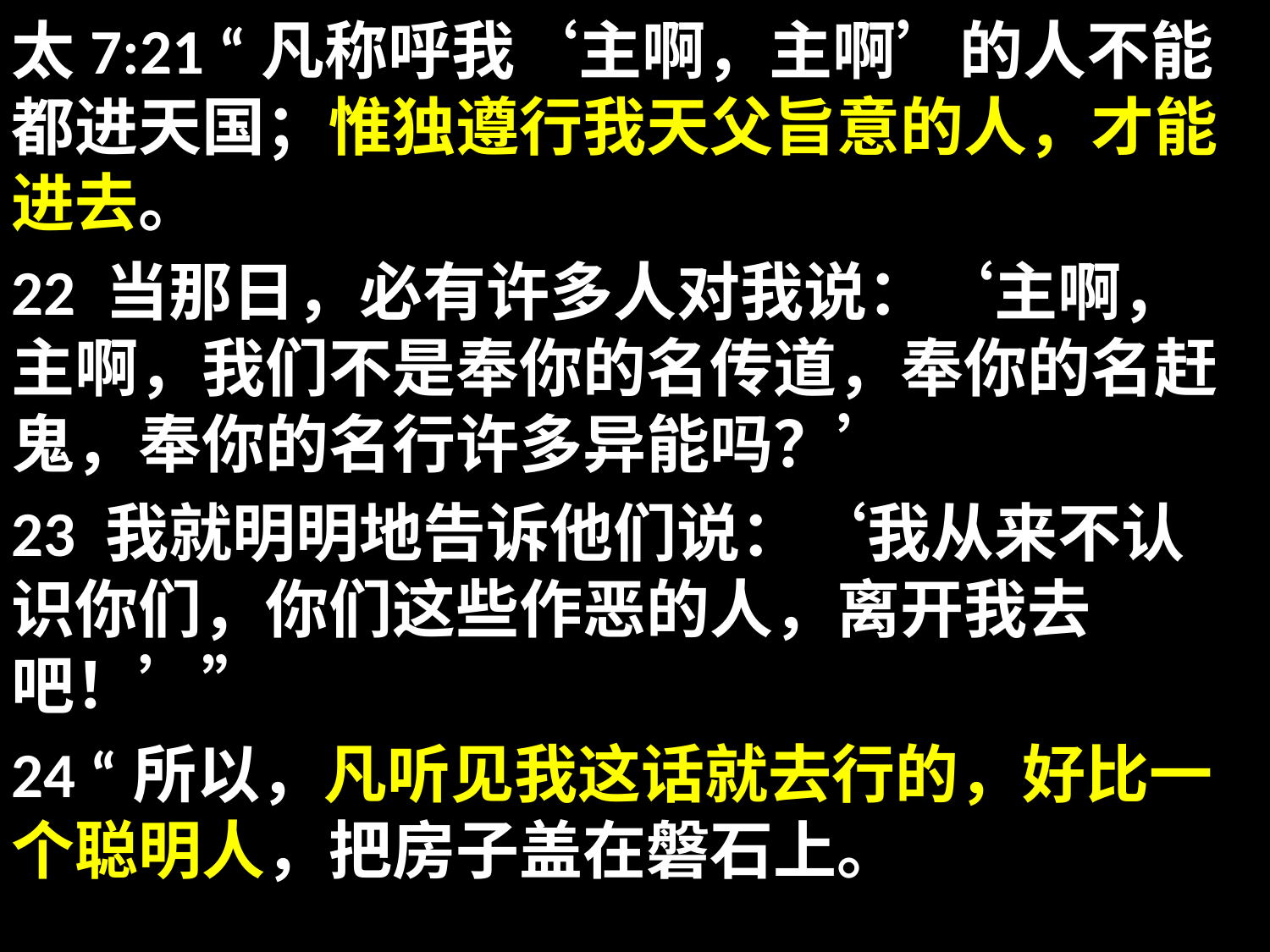

太7:21 “凡称呼我‘主啊，主啊’的人不能都进天国；惟独遵行我天父旨意的人，才能进去。
22 当那日，必有许多人对我说：‘主啊，主啊，我们不是奉你的名传道，奉你的名赶鬼，奉你的名行许多异能吗？’
23 我就明明地告诉他们说：‘我从来不认识你们，你们这些作恶的人，离开我去吧！’”
24 “所以，凡听见我这话就去行的，好比一个聪明人，把房子盖在磐石上。